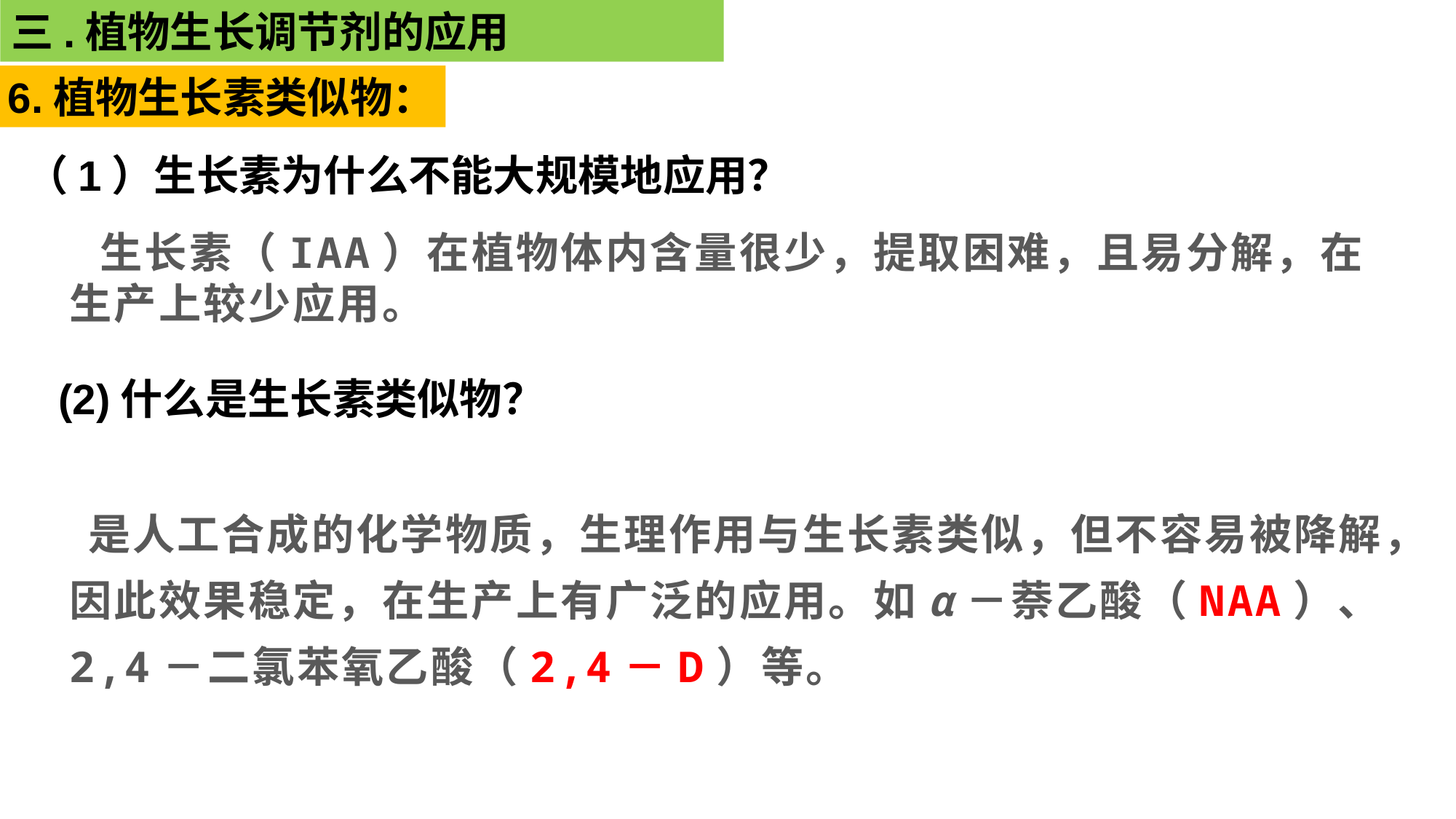

三.植物生长调节剂的应用
6.植物生长素类似物：
（1）生长素为什么不能大规模地应用？
    生长素（IAA）在植物体内含量很少，提取困难，且易分解，在生产上较少应用。

   是人工合成的化学物质，生理作用与生长素类似，但不容易被降解，因此效果稳定，在生产上有广泛的应用。如α－萘乙酸（NAA）、 2,4－二氯苯氧乙酸（2,4－D）等。
(2)什么是生长素类似物？